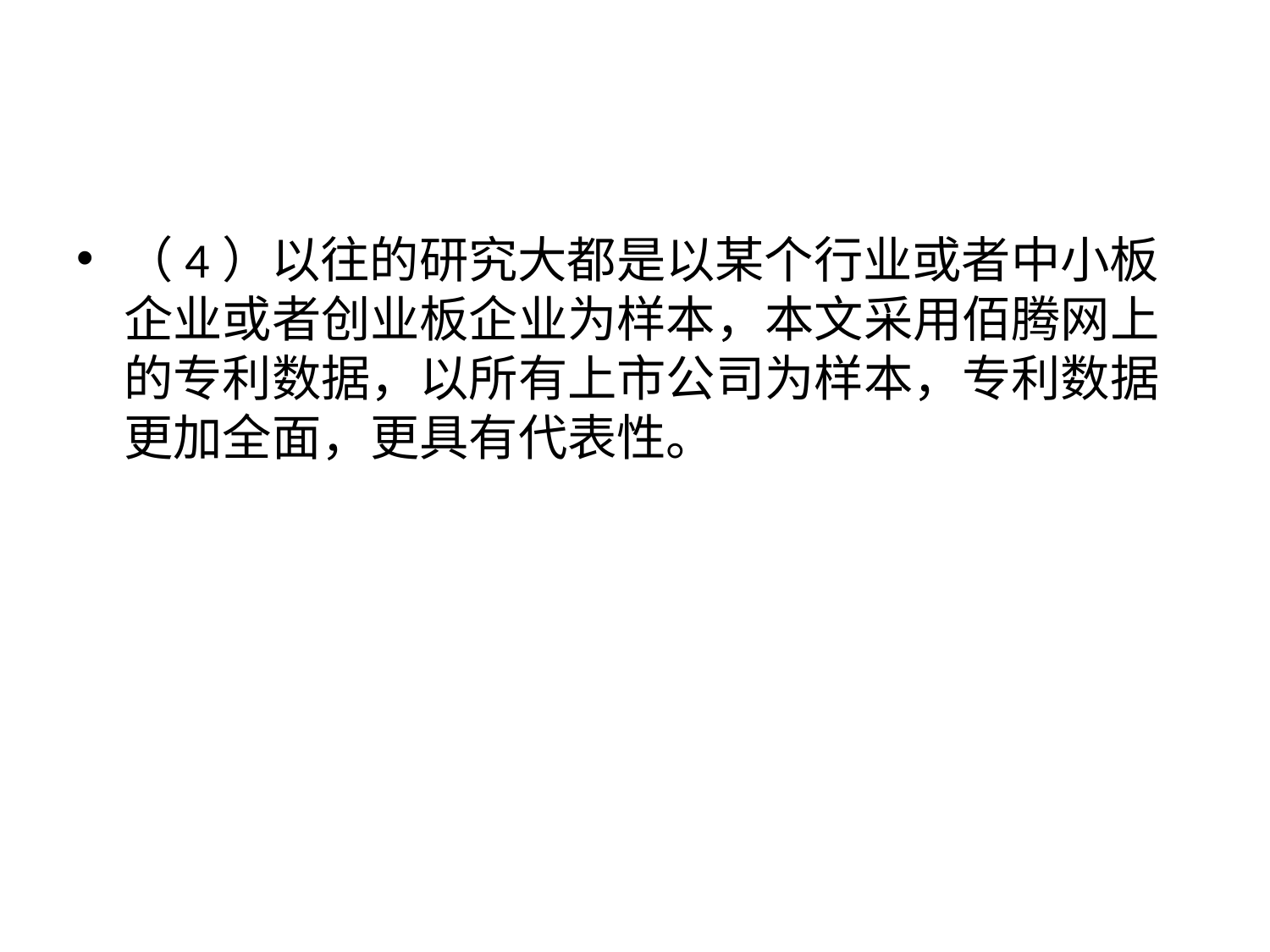

#
（4）以往的研究大都是以某个行业或者中小板企业或者创业板企业为样本，本文采用佰腾网上的专利数据，以所有上市公司为样本，专利数据更加全面，更具有代表性。